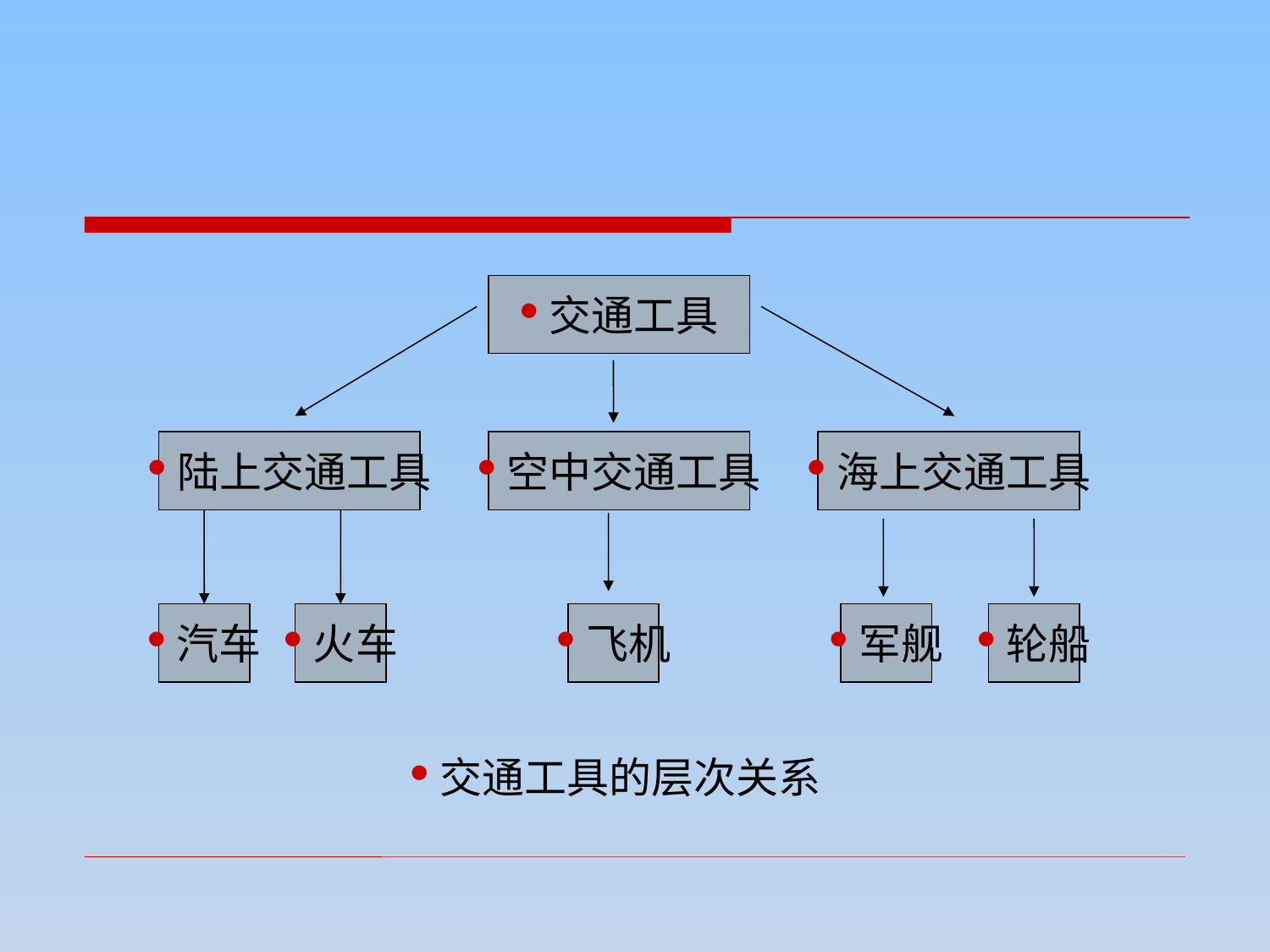

交通工具

陆上交通工具
空中交通工具
海上交通工具

汽车
火车
飞机
军舰
轮船
交通工具的层次关系